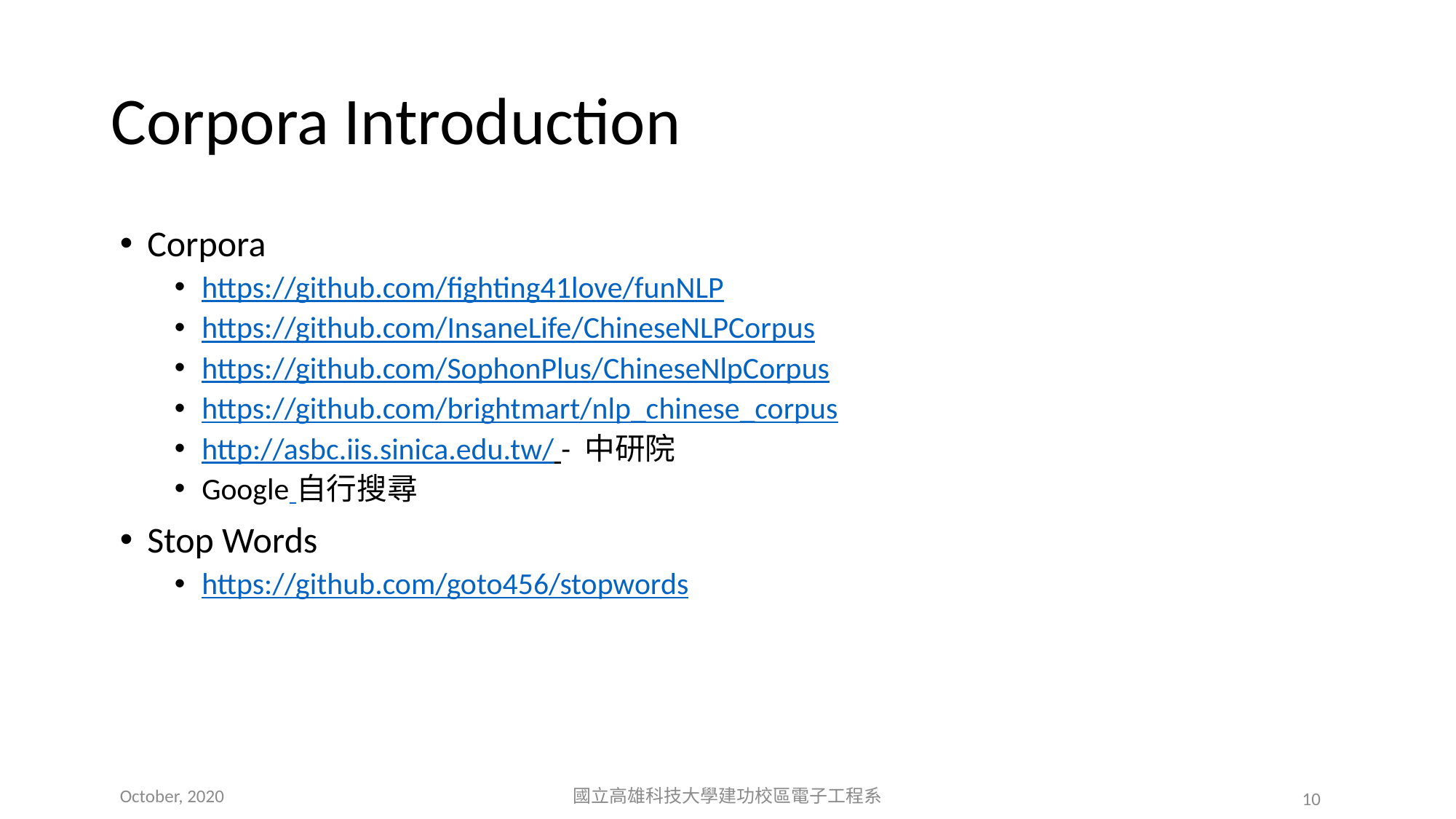

# Corpora Introduction
Corpora
https://github.com/fighting41love/funNLP
https://github.com/InsaneLife/ChineseNLPCorpus
https://github.com/SophonPlus/ChineseNlpCorpus
https://github.com/brightmart/nlp_chinese_corpus
http://asbc.iis.sinica.edu.tw/ - 中研院
Google 自行搜尋
Stop Words
https://github.com/goto456/stopwords
國立高雄科技大學建功校區電子工程系
October, 2020
10